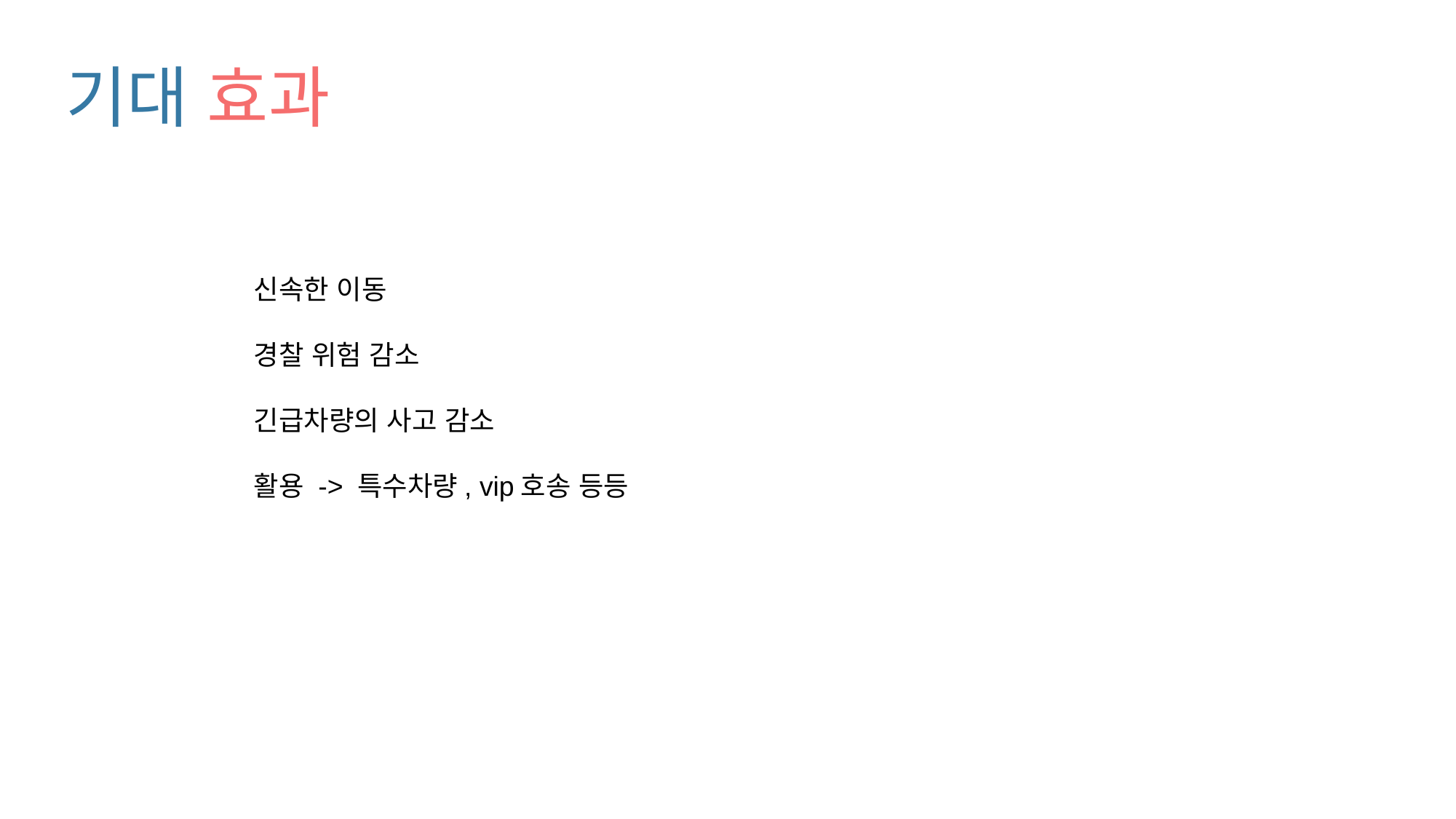

# 기대 효과
신속한 이동

경찰 위험 감소

긴급차량의 사고 감소

활용 -> 특수차량, vip호송 등등